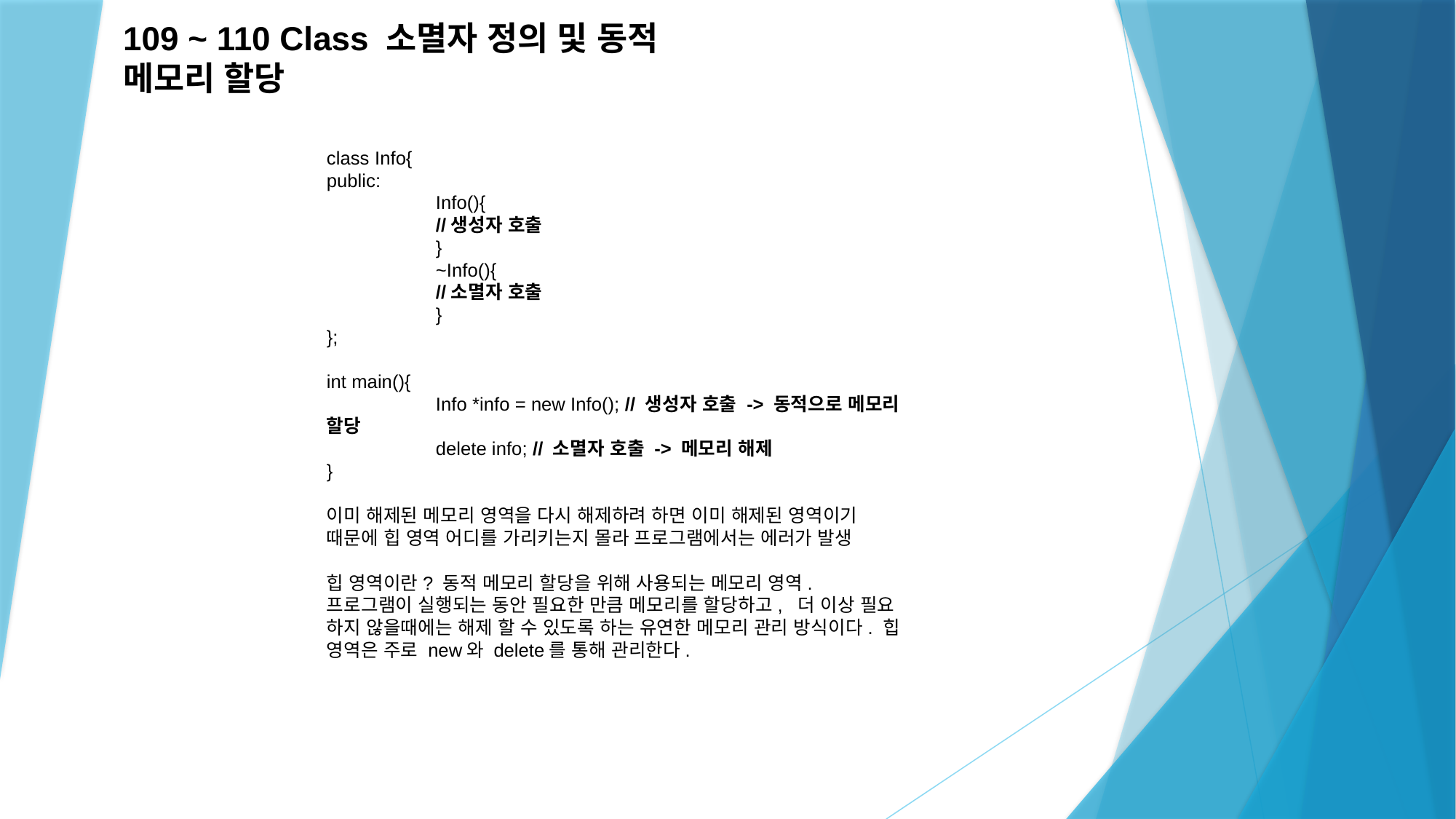

109 ~ 110 Class 소멸자 정의 및 동적 메모리 할당
class Info{
public:
	Info(){
	//생성자 호출
	}
	~Info(){
	//소멸자 호출
	}
};

int main(){
	Info *info = new Info(); // 생성자 호출 -> 동적으로 메모리 할당
	delete info; // 소멸자 호출 -> 메모리 해제
}

이미 해제된 메모리 영역을 다시 해제하려 하면 이미 해제된 영역이기 때문에 힙 영역 어디를 가리키는지 몰라 프로그램에서는 에러가 발생

힙 영역이란? 동적 메모리 할당을 위해 사용되는 메모리 영역. 프로그램이 실행되는 동안 필요한 만큼 메모리를 할당하고,  더 이상 필요 하지 않을때에는 해제 할 수 있도록 하는 유연한 메모리 관리 방식이다. 힙 영역은 주로 new와 delete를 통해 관리한다.